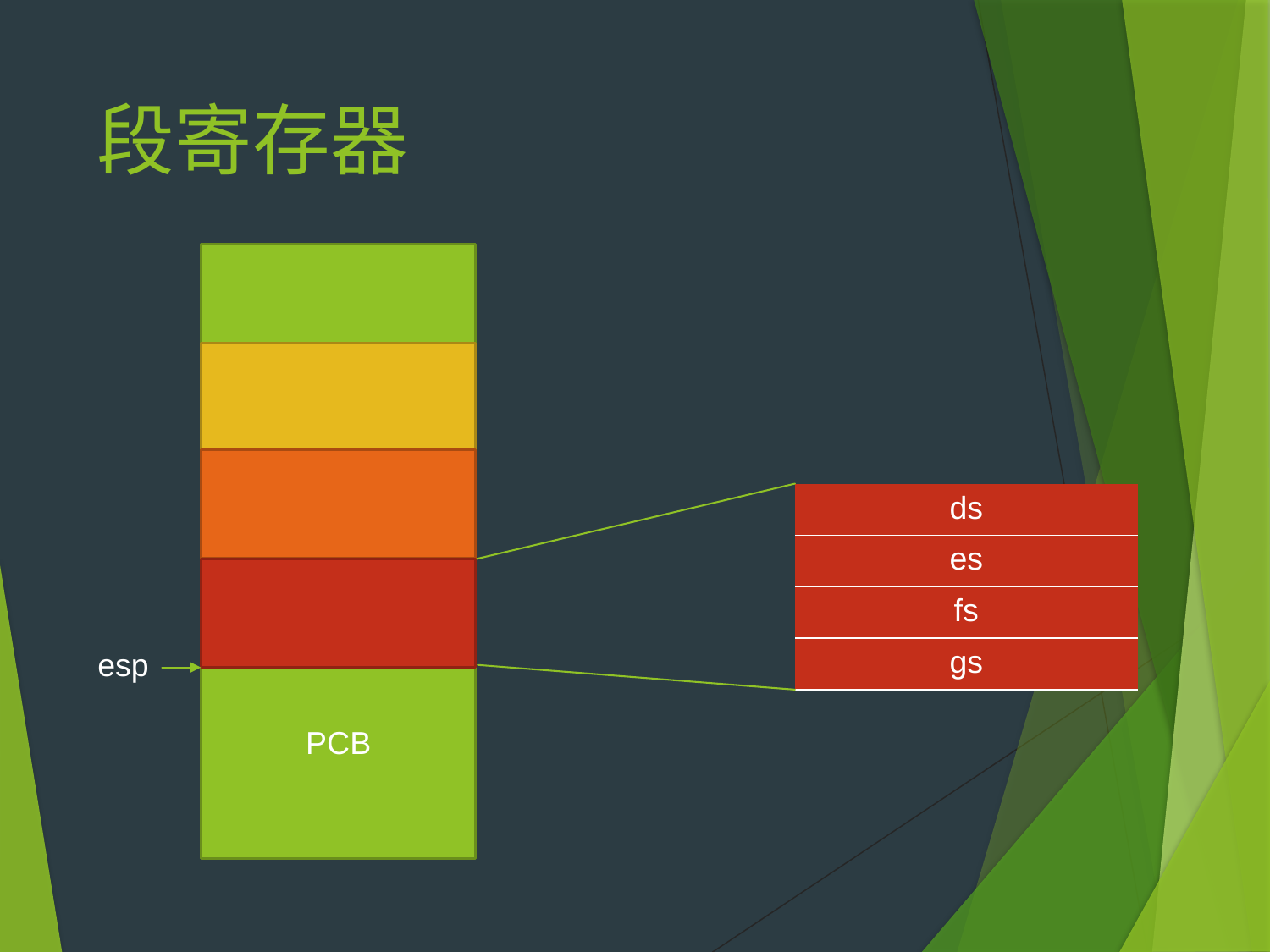

# 段寄存器

PCB

| ds |
| --- |
| es |
| fs |
| gs |

esp